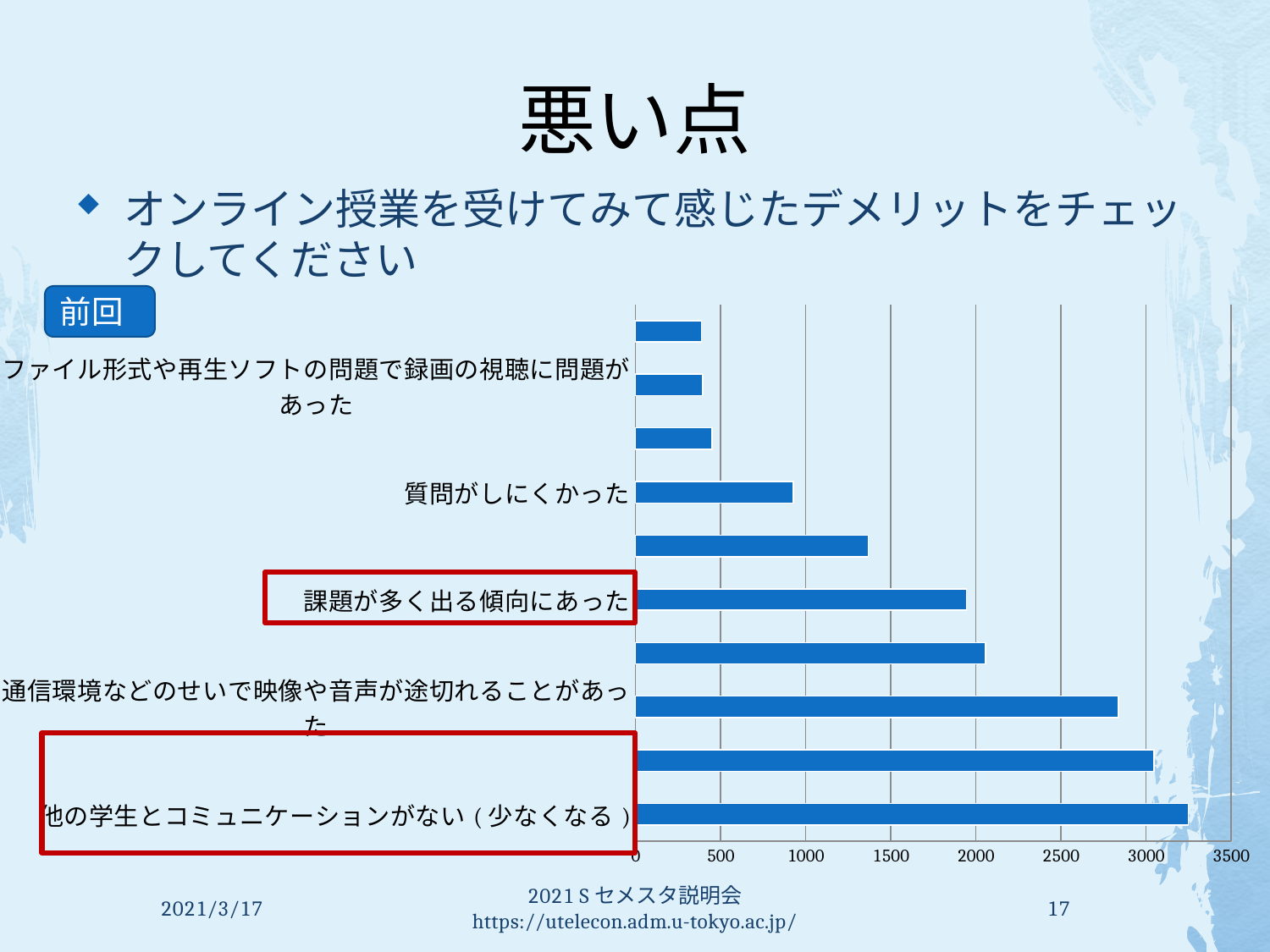

# 悪い点
オンライン授業を受けてみて感じたデメリットをチェックしてください

### Chart

| Category |  |
|---|---|
| 他の学生とコミュニケーションがない(少なくなる) | 3250.0 |
| 目の疲労や肩こりなど、身体的に疲れた | 3048.0 |
| 通信環境などのせいで映像や音声が途切れることがあった | 2838.0 |
| 授業に集中できなかった | 2058.0 |
| 課題が多く出る傾向にあった | 1946.0 |
| (先生がPCやWeb会議利用に慣れていないので) 授業が滞ったり指示が分かりづらかったりした | 1368.0 |
| 質問がしにくかった | 929.0 |
| (自分がPCやWeb会議利用に慣れていないので)授業を受けるにあたり障壁になった | 450.0 |
| ファイル形式や再生ソフトの問題で録画の視聴に問題があった | 396.0 |
| その他 | 389.0 |
前回
2021/3/17
2021 Sセメスタ説明会 https://utelecon.adm.u-tokyo.ac.jp/
17